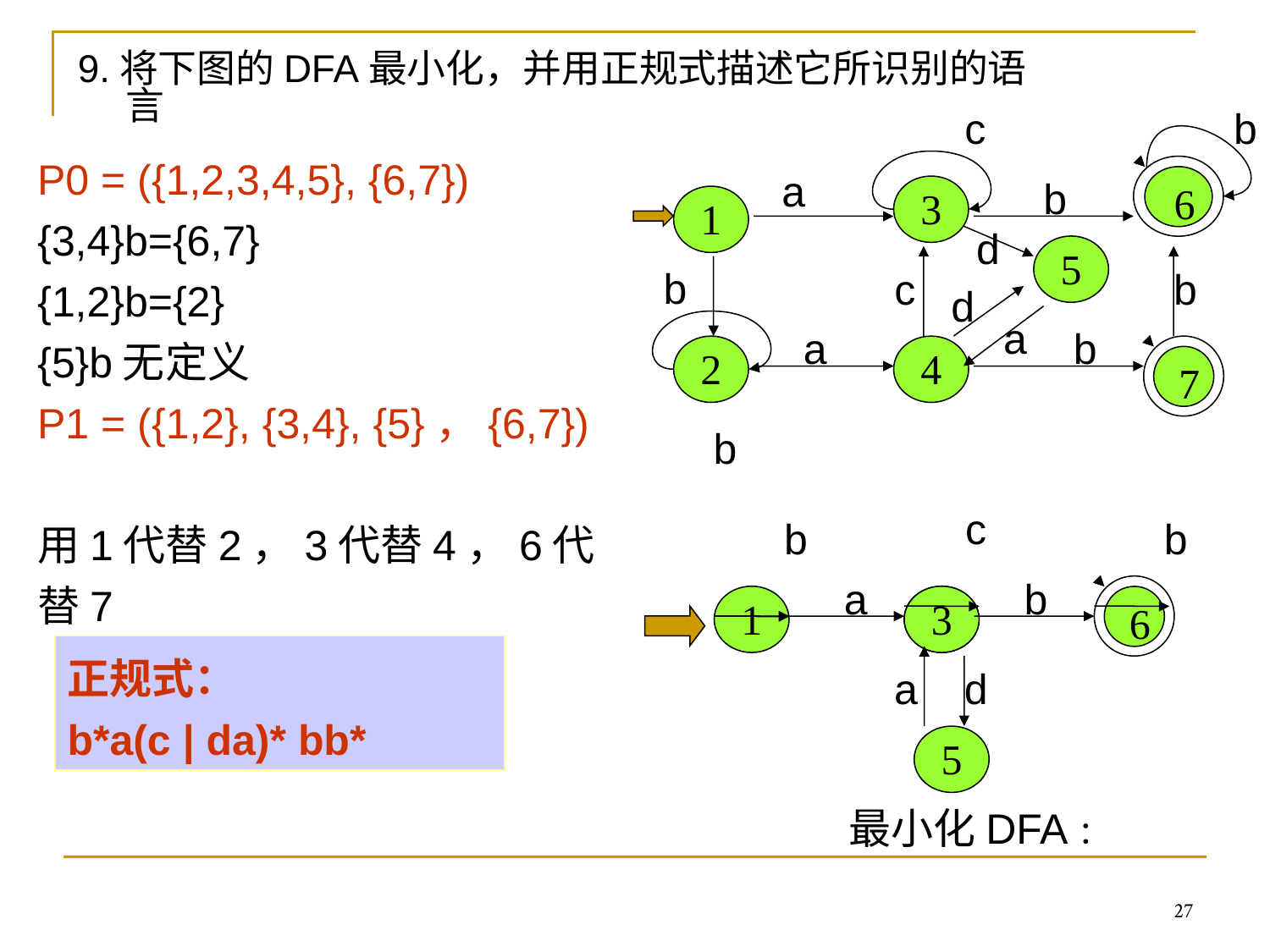

9.将下图的DFA最小化，并用正规式描述它所识别的语言
c
b

6

a
b

3

1

d

5

b

c
b
d

a

a
b

2

4

7

b
P0 = ({1,2,3,4,5}, {6,7})
{3,4}b={6,7}
{1,2}b={2}
{5}b无定义
P1 = ({1,2}, {3,4}, {5}，{6,7})

用1代替2，3代替4，6代替7
c
b
b
a
b

6

1

3

3

a
d

5

最小化DFA：
正规式：
b*a(c | da)* bb*
27